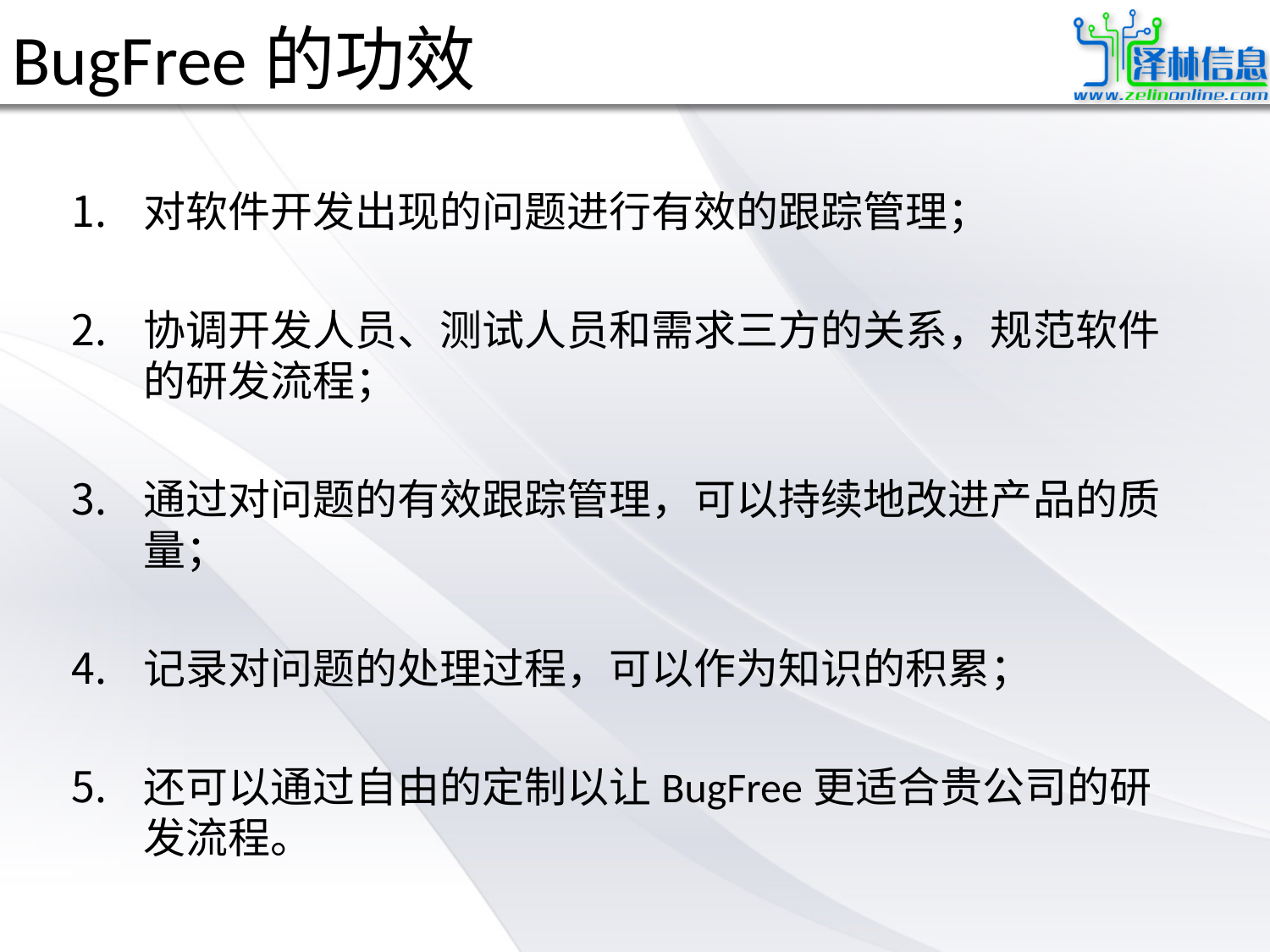

# BugFree的功效
对软件开发出现的问题进行有效的跟踪管理；

协调开发人员、测试人员和需求三方的关系，规范软件的研发流程；

通过对问题的有效跟踪管理，可以持续地改进产品的质量；

记录对问题的处理过程，可以作为知识的积累；

还可以通过自由的定制以让BugFree更适合贵公司的研发流程。